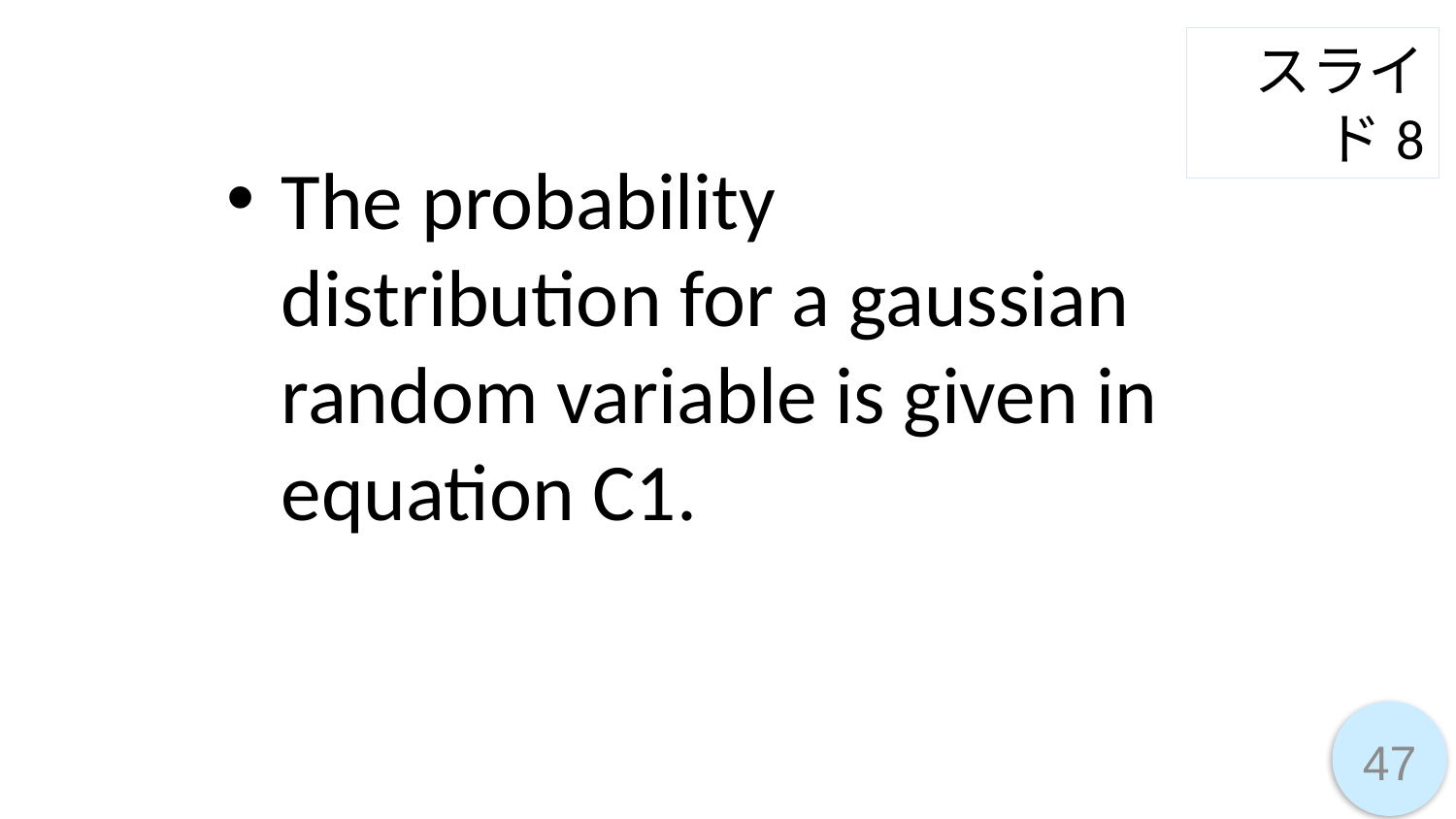

スライド8
The probability distribution for a gaussian random variable is given in equation C1.
47